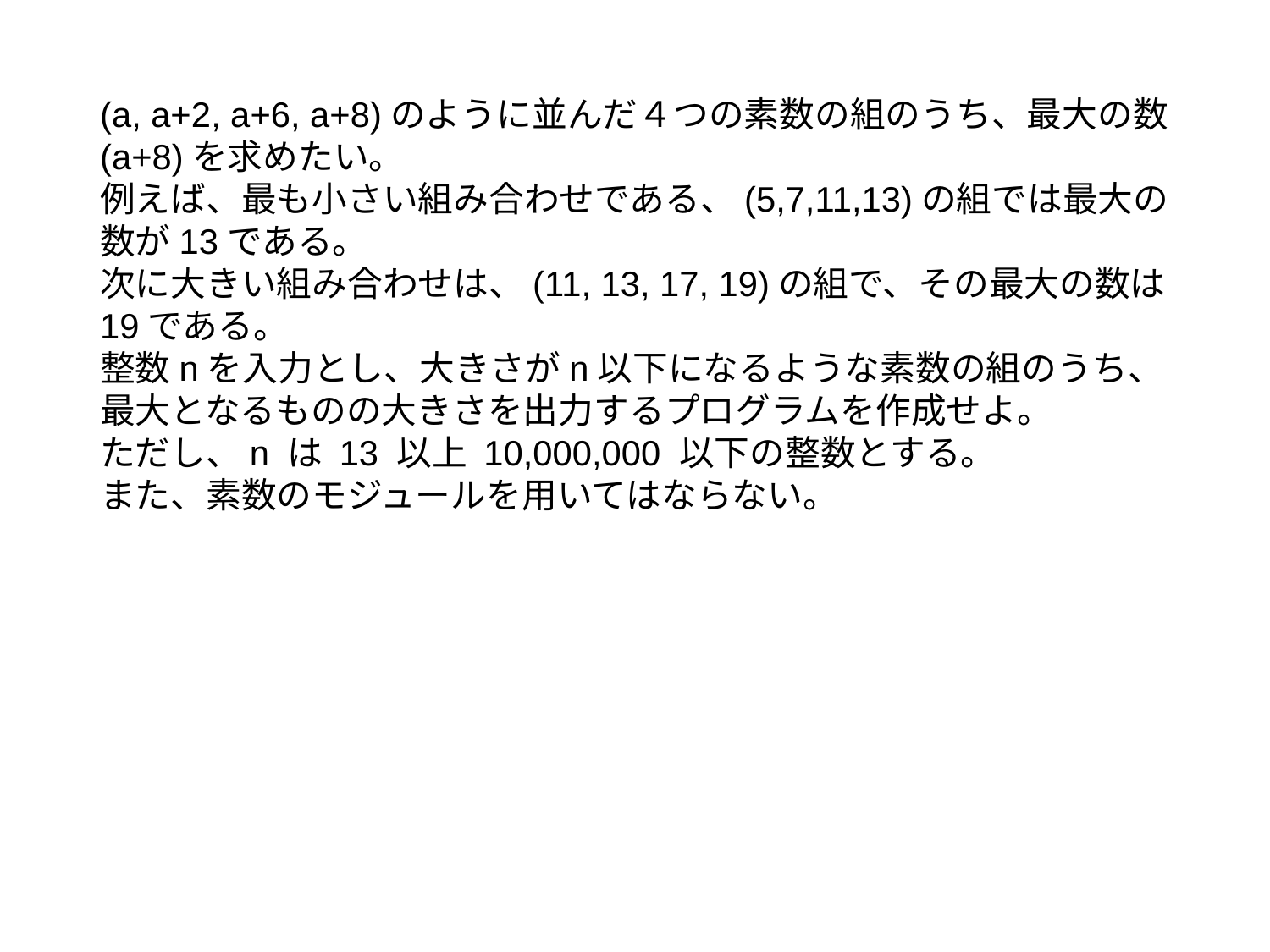

(a, a+2, a+6, a+8)のように並んだ４つの素数の組のうち、最大の数(a+8)を求めたい。
例えば、最も小さい組み合わせである、(5,7,11,13)の組では最大の数が13である。
次に大きい組み合わせは、(11, 13, 17, 19)の組で、その最大の数は19である。
整数nを入力とし、大きさがn以下になるような素数の組のうち、最大となるものの大きさを出力するプログラムを作成せよ。
ただし、n は 13 以上 10,000,000 以下の整数とする。
また、素数のモジュールを用いてはならない。